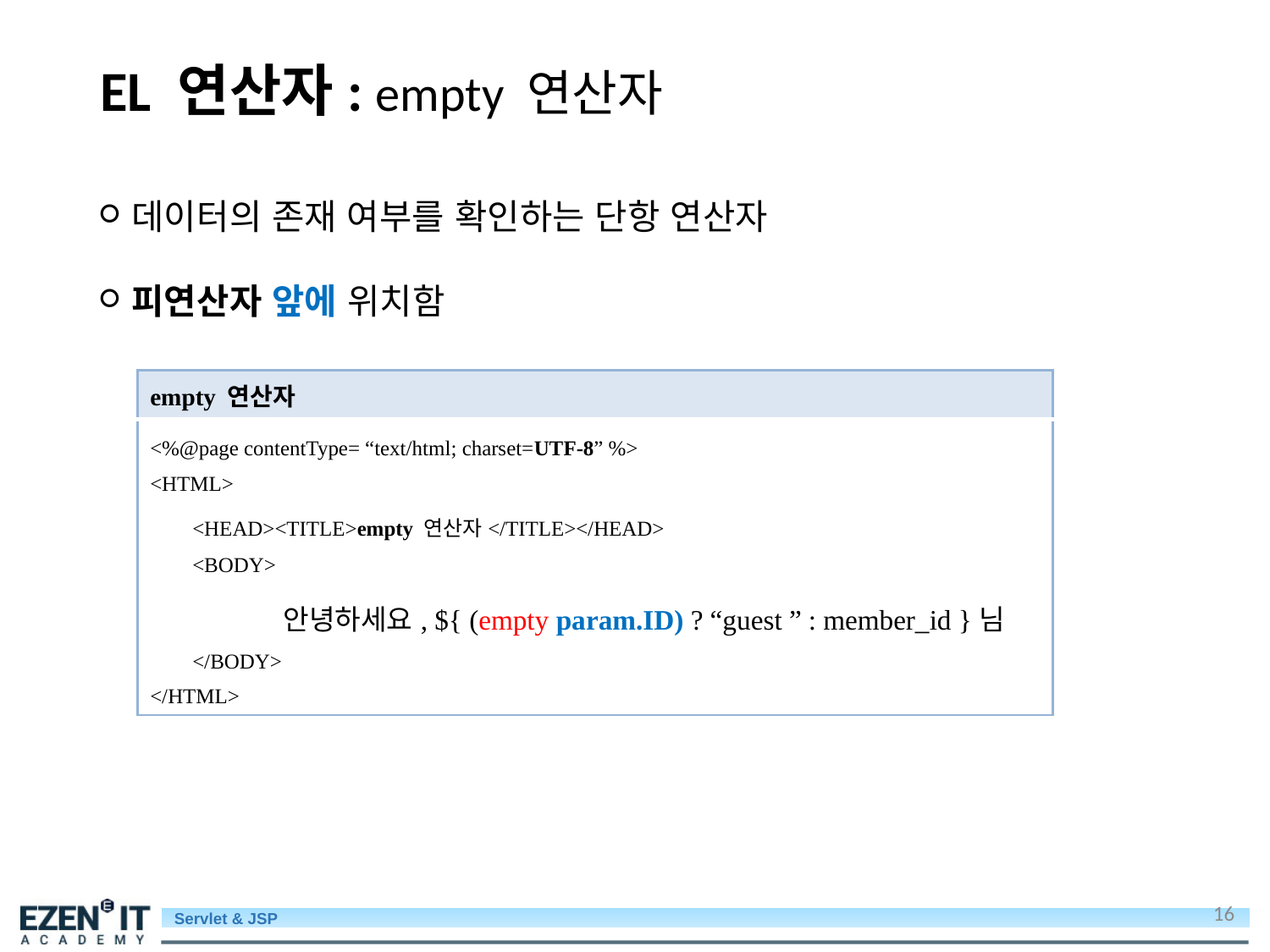

# EL 연산자: empty 연산자
데이터의 존재 여부를 확인하는 단항 연산자
피연산자 앞에 위치함
| empty 연산자 |
| --- |
| <%@page contentType= “text/html; charset=UTF-8” %> <HTML> <HEAD><TITLE>empty 연산자</TITLE></HEAD> <BODY> 안녕하세요, ${ (empty param.ID) ? “guest ” : member\_id }님 </BODY> </HTML> |
16